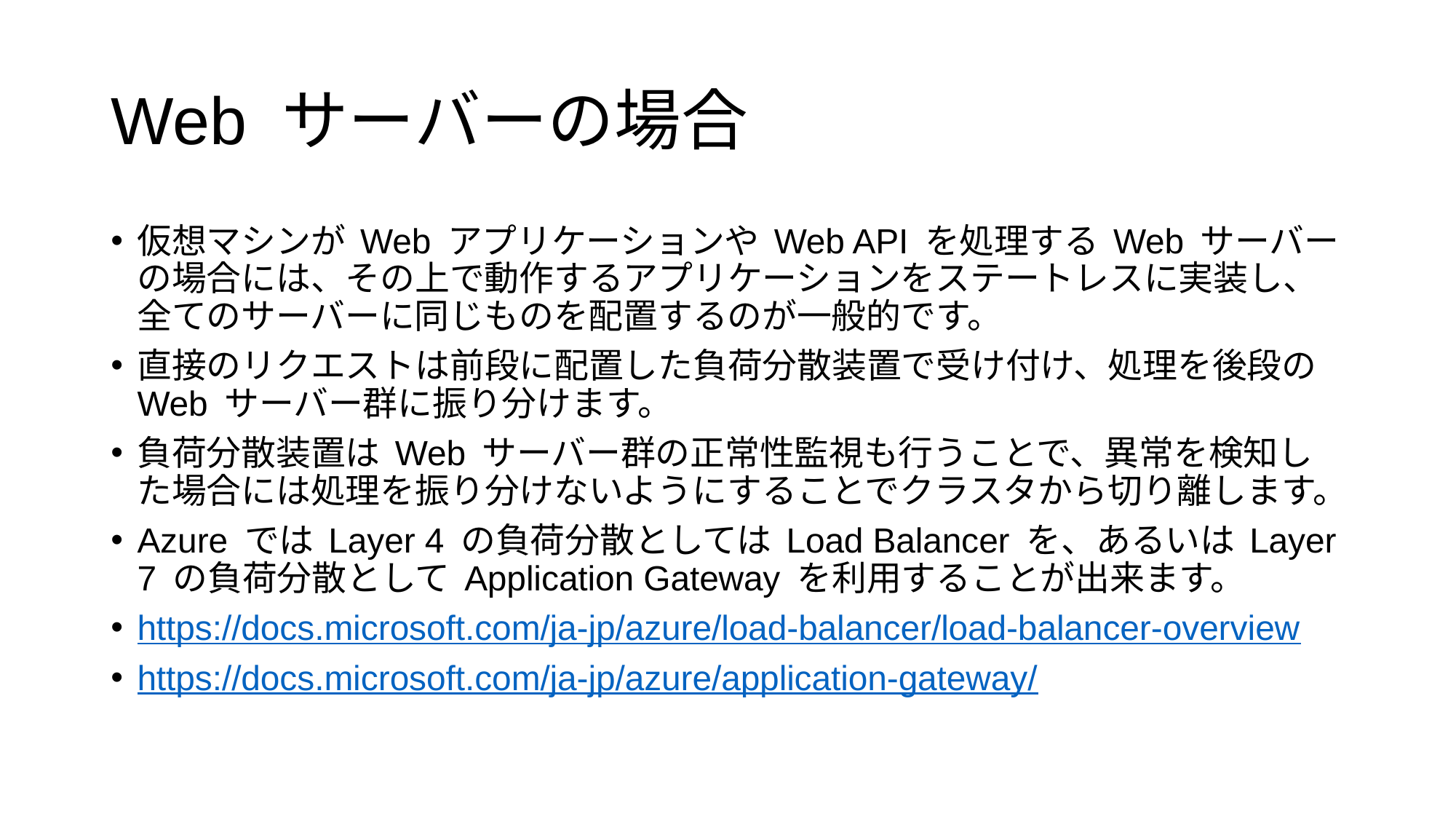

# Web サーバーの場合
仮想マシンが Web アプリケーションや Web API を処理する Web サーバーの場合には、その上で動作するアプリケーションをステートレスに実装し、全てのサーバーに同じものを配置するのが一般的です。
直接のリクエストは前段に配置した負荷分散装置で受け付け、処理を後段の Web サーバー群に振り分けます。
負荷分散装置は Web サーバー群の正常性監視も行うことで、異常を検知した場合には処理を振り分けないようにすることでクラスタから切り離します。
Azure では Layer 4 の負荷分散としては Load Balancer を、あるいは Layer 7 の負荷分散として Application Gateway を利用することが出来ます。
https://docs.microsoft.com/ja-jp/azure/load-balancer/load-balancer-overview
https://docs.microsoft.com/ja-jp/azure/application-gateway/